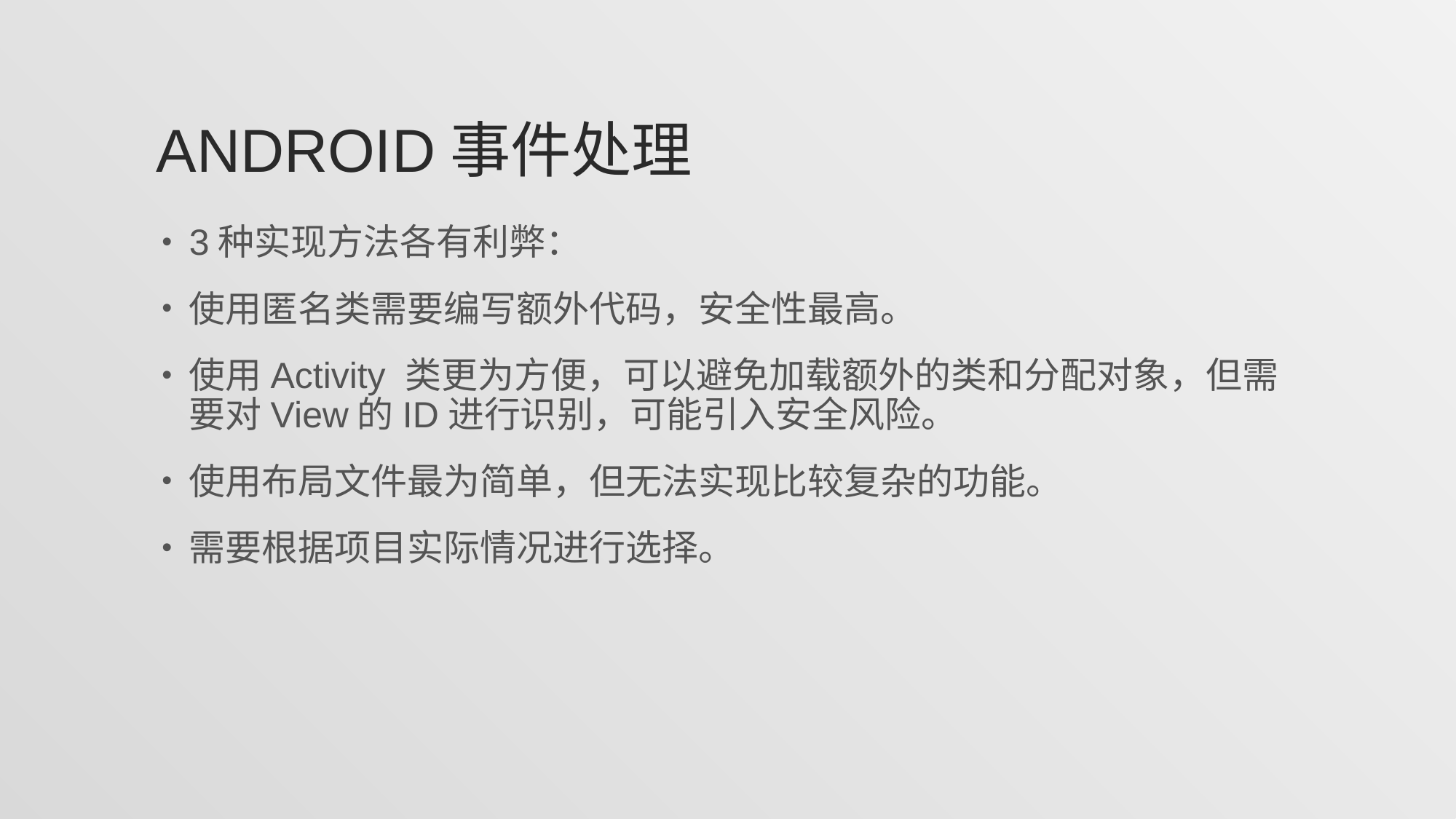

# Android事件处理
3种实现方法各有利弊：
使用匿名类需要编写额外代码，安全性最高。
使用Activity 类更为方便，可以避免加载额外的类和分配对象，但需要对View的ID进行识别，可能引入安全风险。
使用布局文件最为简单，但无法实现比较复杂的功能。
需要根据项目实际情况进行选择。